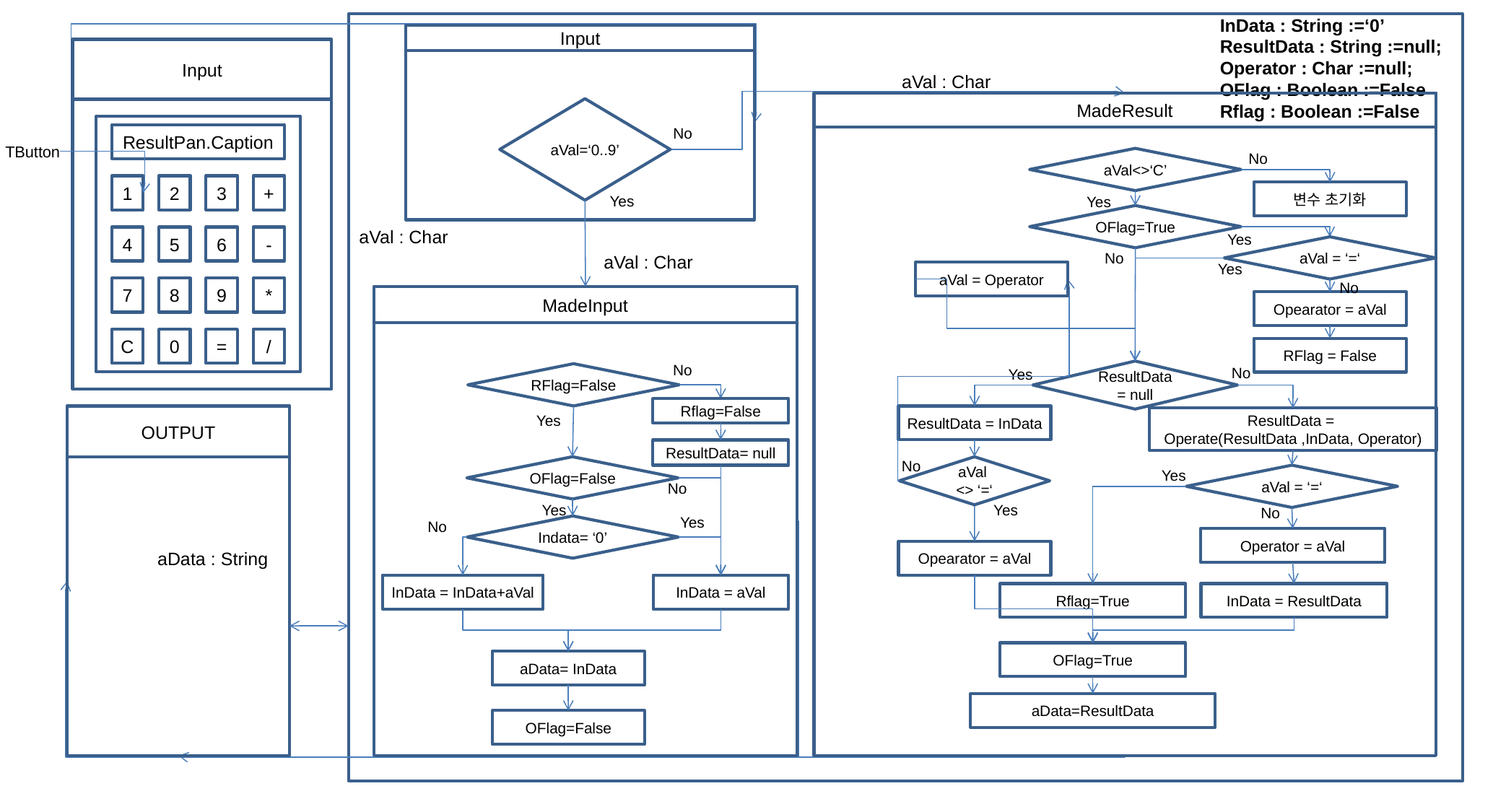

InData : String :=‘0’
ResultData : String :=null;
Operator : Char :=null;
OFlag : Boolean :=False
Rflag : Boolean :=False
Input

aVal=‘0..9’

Input

ResultPan.Caption
1
2
3
+
4
5
6
-
7
8
9
*
C
0
=
/
aVal : Char

MadeResult
No
TButton
No
aVal<>‘C’
변수 초기화
Yes
Yes
OFlag=True
aVal : Char
Yes
aVal = ‘=‘
No
aVal : Char
Yes
aVal = Operator
No
MadeInput

Opearator = aVal
RFlag = False
No
No
Yes
ResultData
= null
RFlag=False
Rflag=False

OUTPUT
Yes
ResultData = InData
ResultData =
Operate(ResultData ,InData, Operator)
ResultData= null
No
OFlag=False
aVal
<> ‘=‘
Yes
aVal = ‘=‘
No
Yes
Yes
No
Yes
No
Indata= ‘0’
Operator = aVal
Opearator = aVal
aData : String
InData = InData+aVal
InData = aVal
Rflag=True
InData = ResultData
OFlag=True
aData= InData
aData=ResultData
OFlag=False